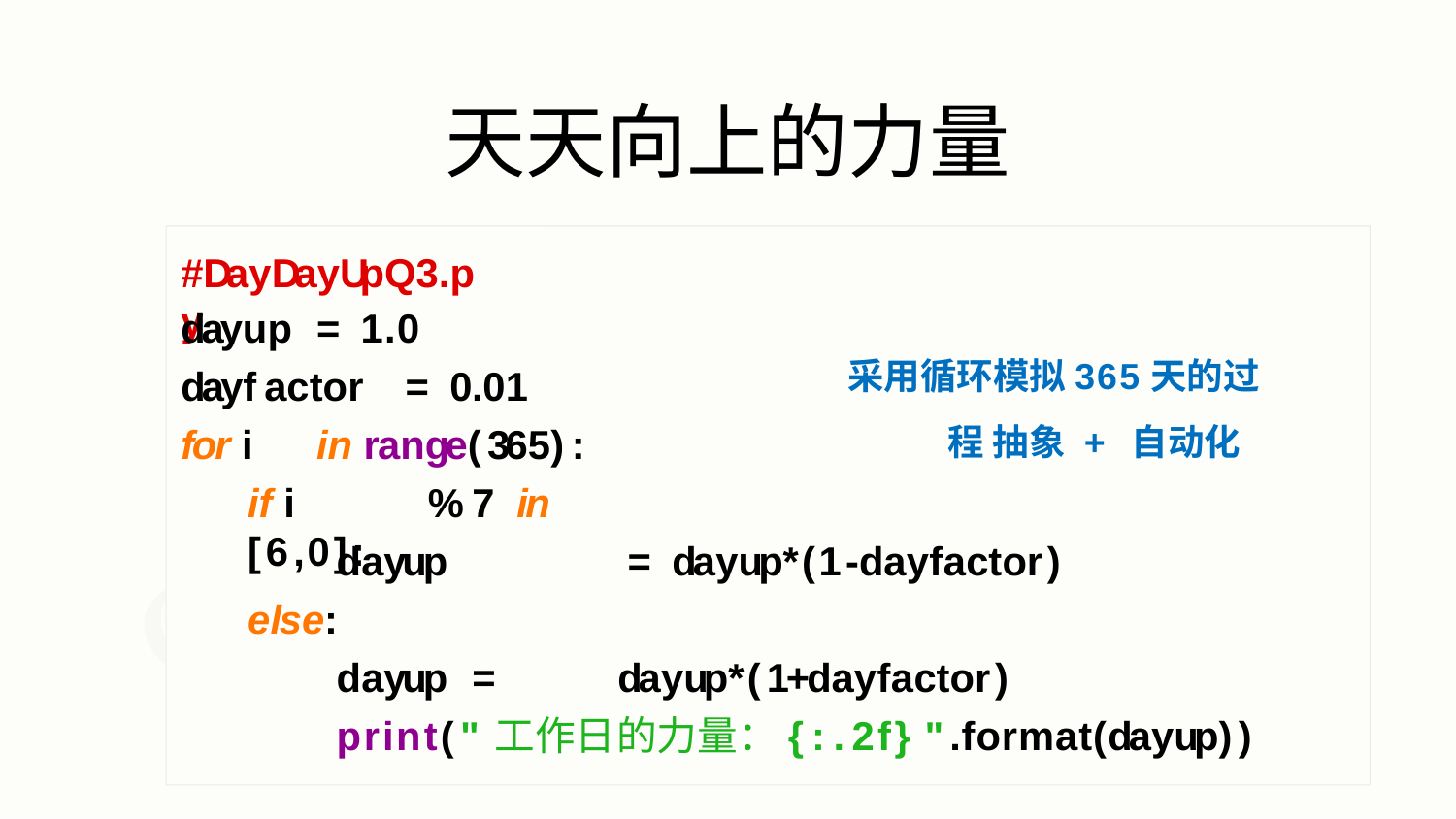

# 天天向上的力量

#DayDayUpQ3.py

dayup	=	1.0
dayfactor	=	0.01
for i	in range(365):
if i	%	7	in [6,0]:
采用循环模拟365天的过程 抽象 + 自动化

dayup	=	dayup*(1-dayfactor)
else:
dayup	=	dayup*(1+dayfactor)
print("工作日的力量：{:.2f} ".format(dayup))